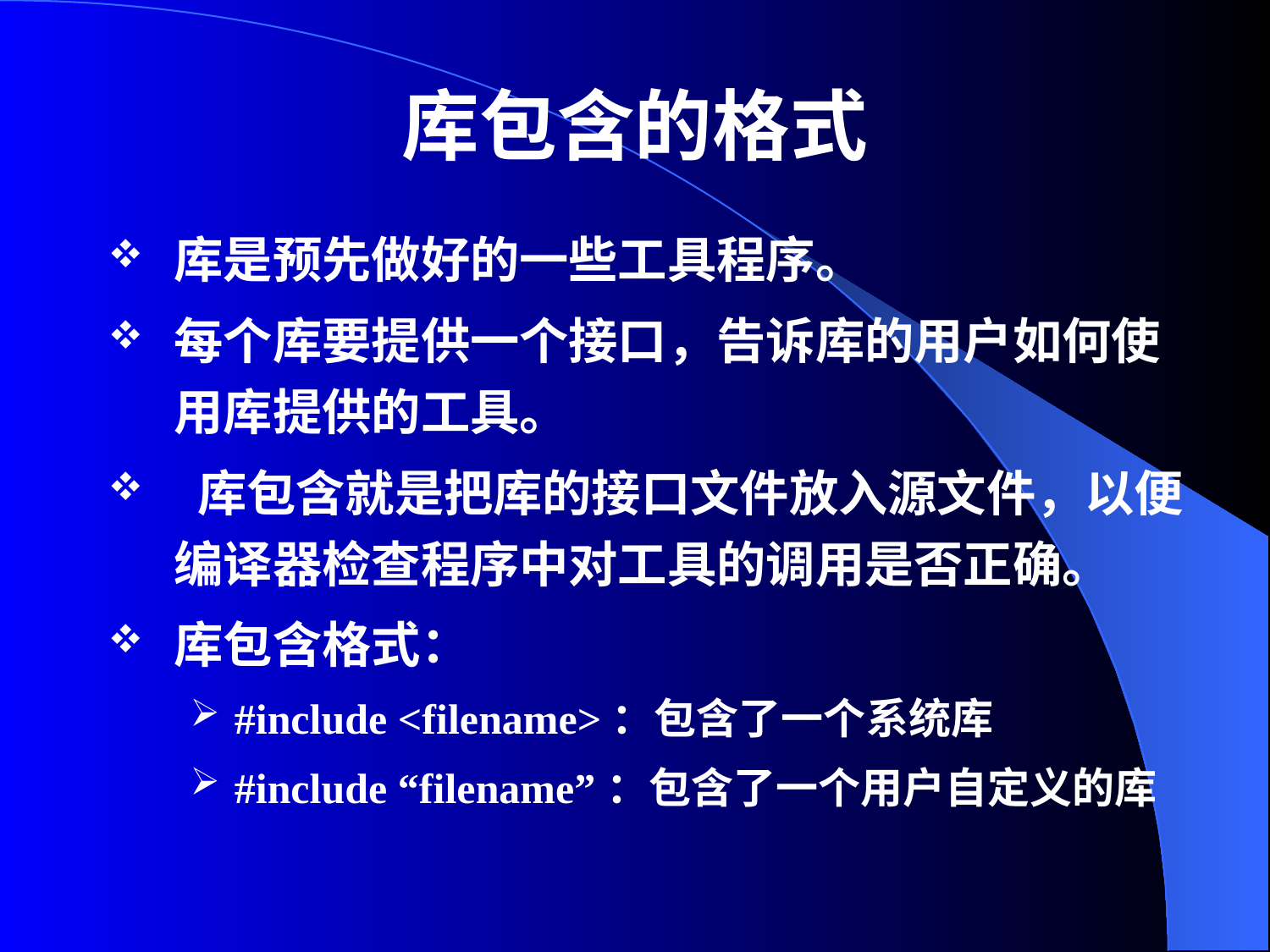

# 库包含的格式
库是预先做好的一些工具程序。
每个库要提供一个接口，告诉库的用户如何使用库提供的工具。
 库包含就是把库的接口文件放入源文件，以便编译器检查程序中对工具的调用是否正确。
库包含格式：
#include <filename>：包含了一个系统库
#include “filename”：包含了一个用户自定义的库